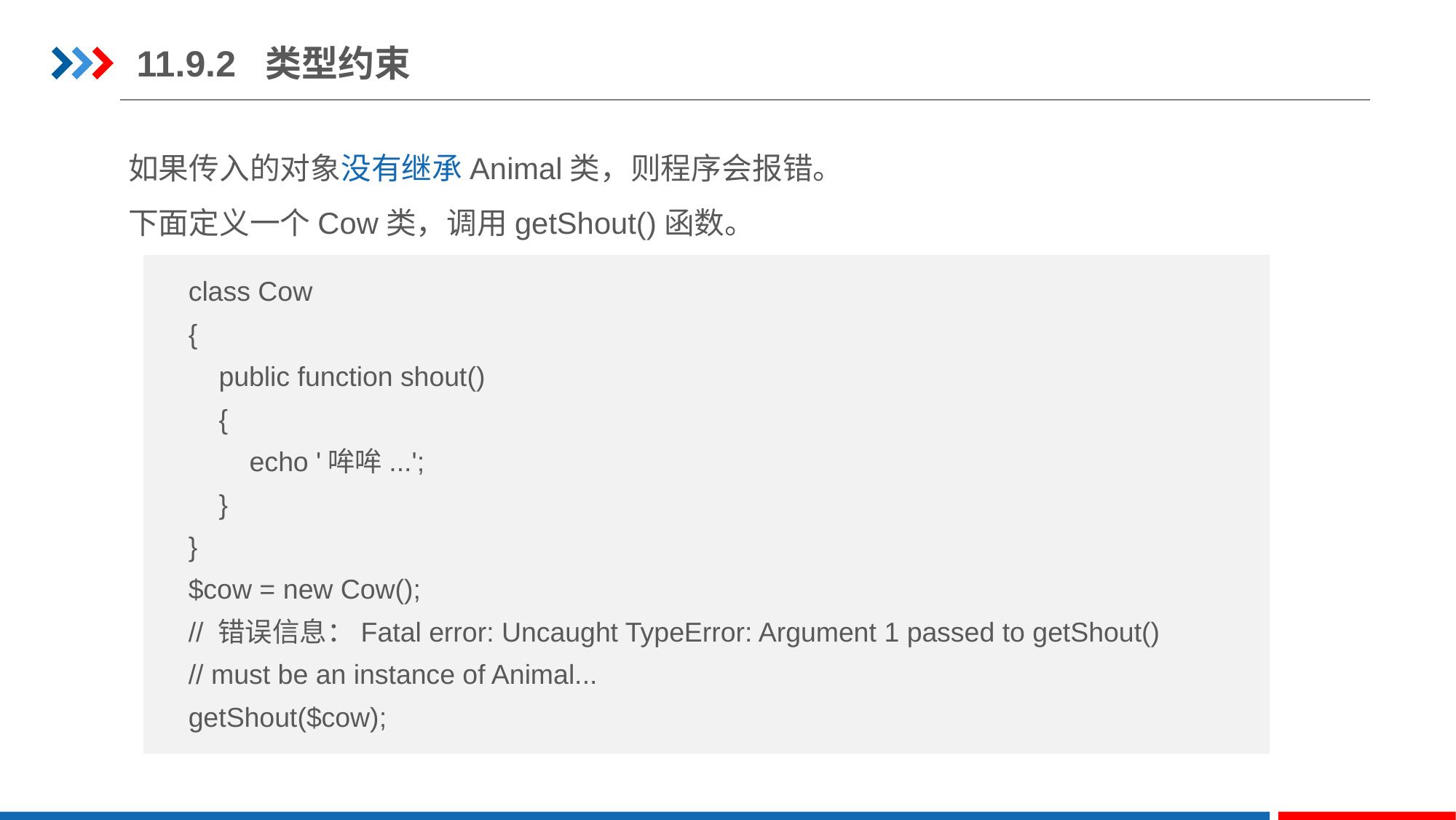

11.9.2  类型约束
如果传入的对象没有继承Animal类，则程序会报错。
下面定义一个Cow类，调用getShout()函数。

class Cow
{
    public function shout()
    {
        echo '哞哞...';
    }
}
$cow = new Cow();
// 错误信息：Fatal error: Uncaught TypeError: Argument 1 passed to getShout()
// must be an instance of Animal...
getShout($cow);